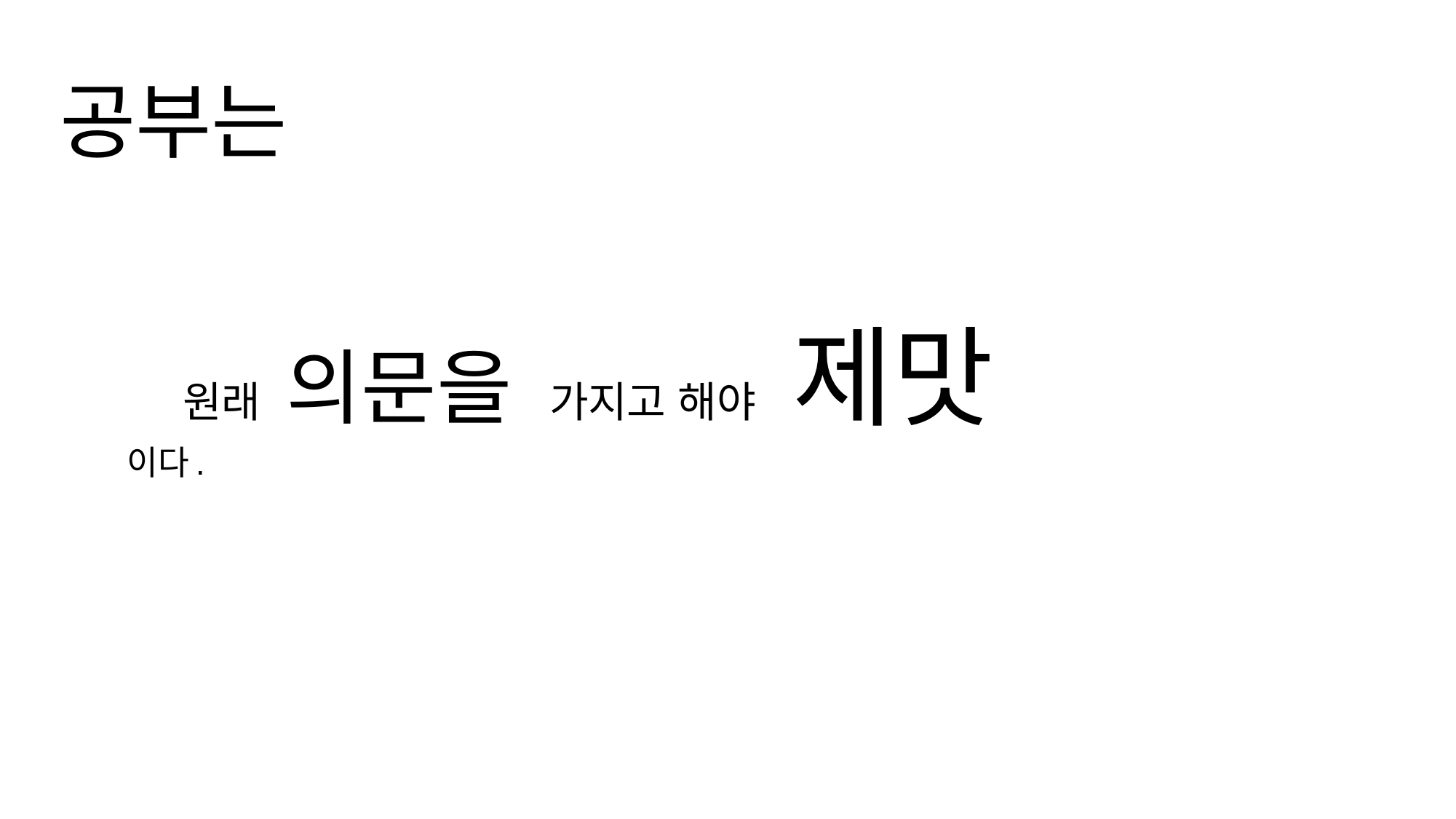

# 공부는 이다.
원래 의문을 가지고 해야 제맛